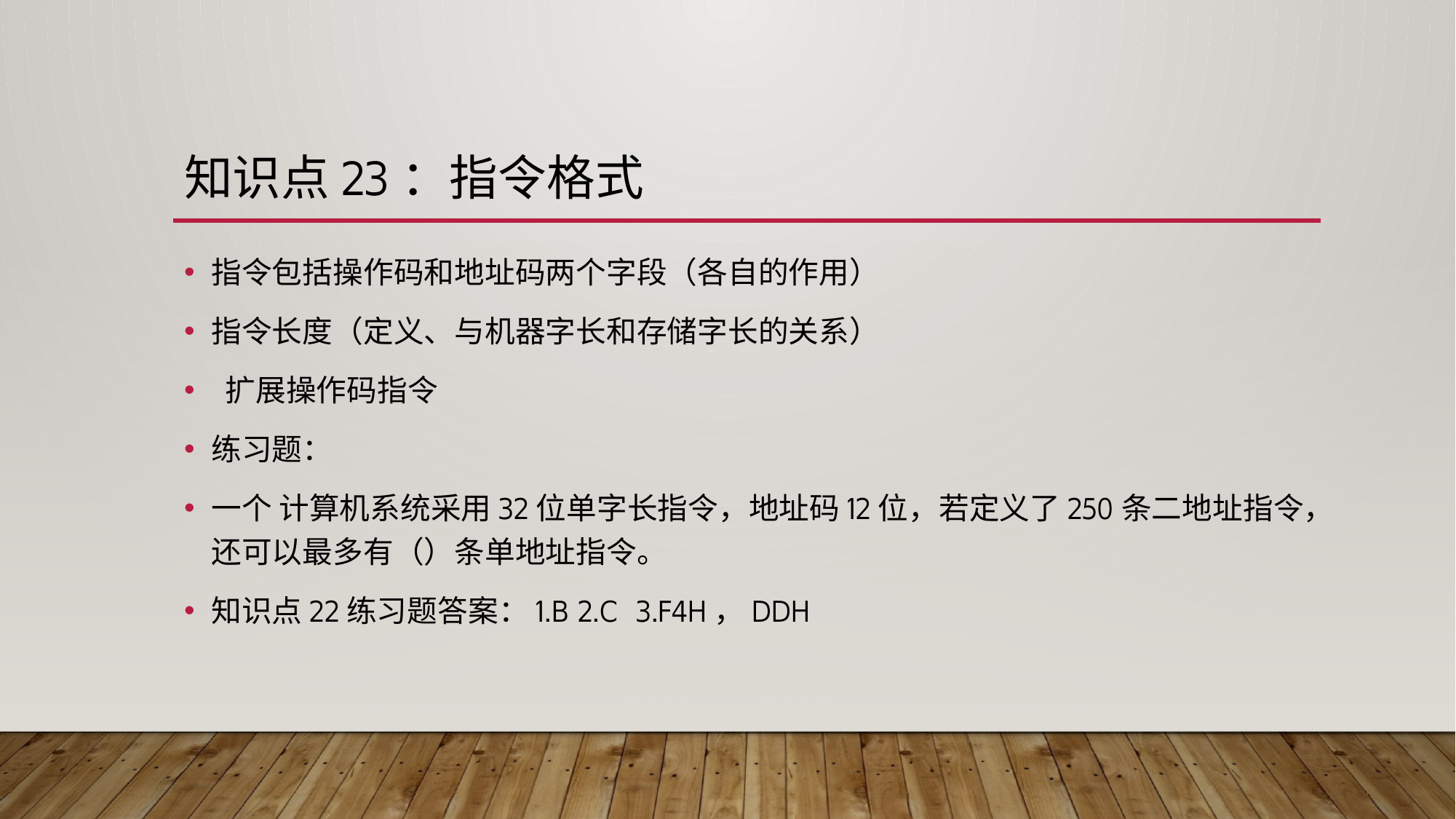

# 知识点23：指令格式
指令包括操作码和地址码两个字段（各自的作用）
指令长度（定义、与机器字长和存储字长的关系）
 扩展操作码指令
练习题：
一个 计算机系统采用32位单字长指令，地址码12位，若定义了250条二地址指令，还可以最多有（）条单地址指令。
知识点22练习题答案：1.B 2.C  3.F4H，DDH